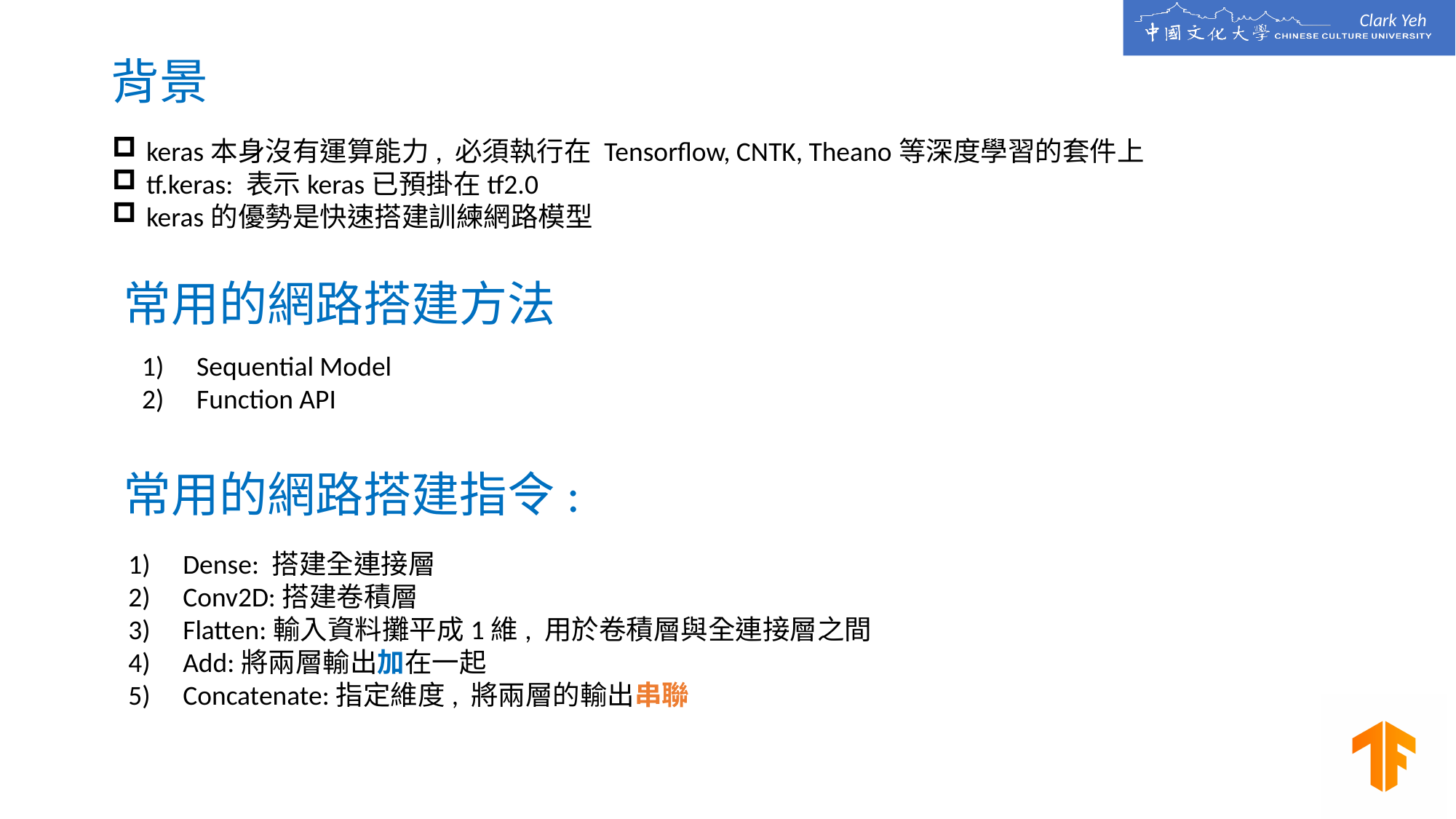

# 背景
keras本身沒有運算能力, 必須執行在 Tensorflow, CNTK, Theano等深度學習的套件上
tf.keras: 表示keras已預掛在tf2.0
keras的優勢是快速搭建訓練網路模型
常用的網路搭建方法
Sequential Model
Function API
常用的網路搭建指令:
Dense: 搭建全連接層
Conv2D:搭建卷積層
Flatten:輸入資料攤平成1維, 用於卷積層與全連接層之間
Add:將兩層輸出加在一起
Concatenate:指定維度, 將兩層的輸出串聯